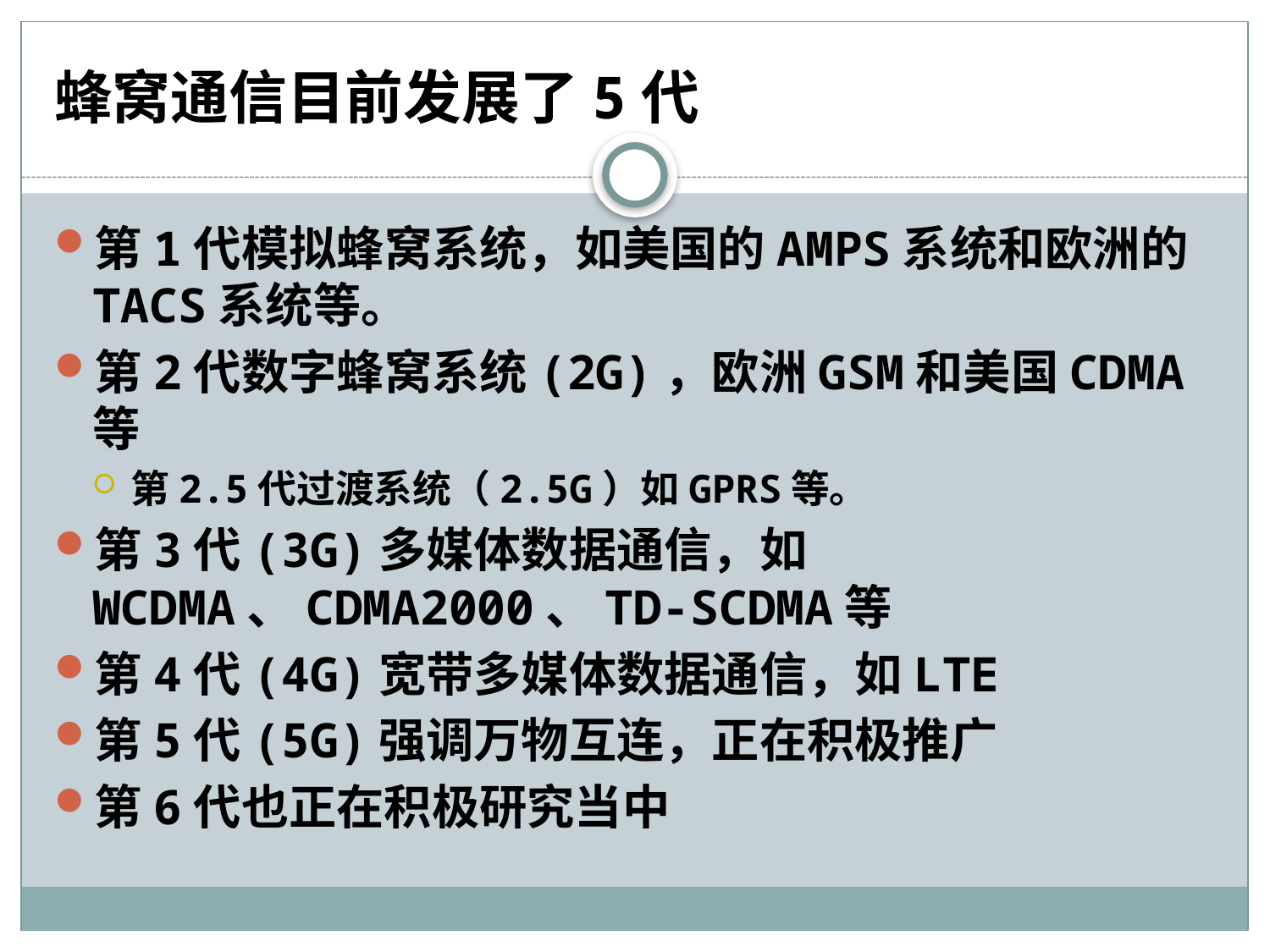

# 蜂窝通信目前发展了5代
第1代模拟蜂窝系统，如美国的AMPS系统和欧洲的TACS系统等。
第2代数字蜂窝系统(2G)，欧洲GSM和美国CDMA等
第2.5代过渡系统（2.5G）如GPRS等。
第3代(3G)多媒体数据通信，如WCDMA、CDMA2000、TD-SCDMA等
第4代(4G)宽带多媒体数据通信，如LTE
第5代(5G)强调万物互连，正在积极推广
第6代也正在积极研究当中